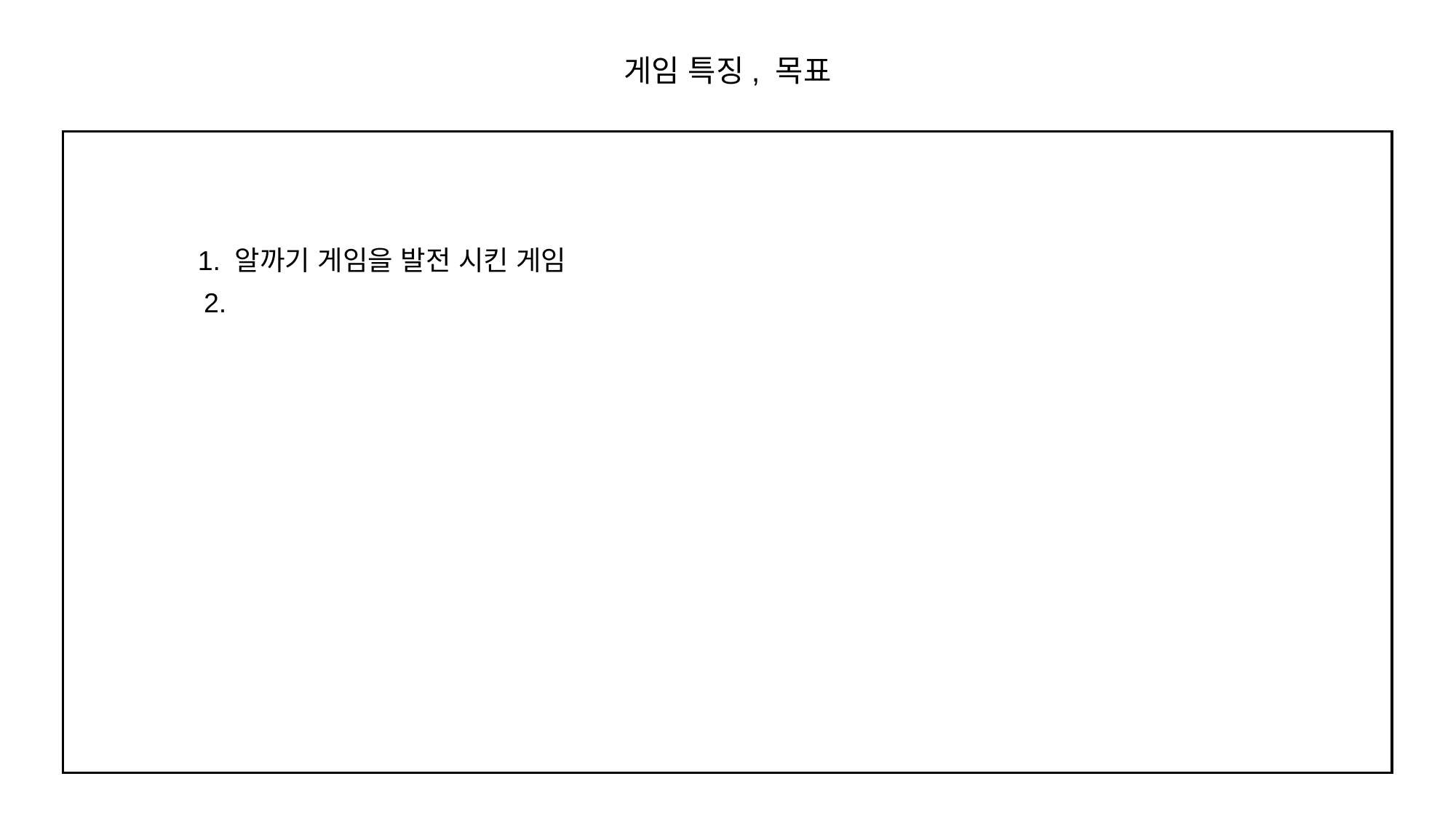

게임 특징, 목표

1. 알까기 게임을 발전 시킨 게임
2.